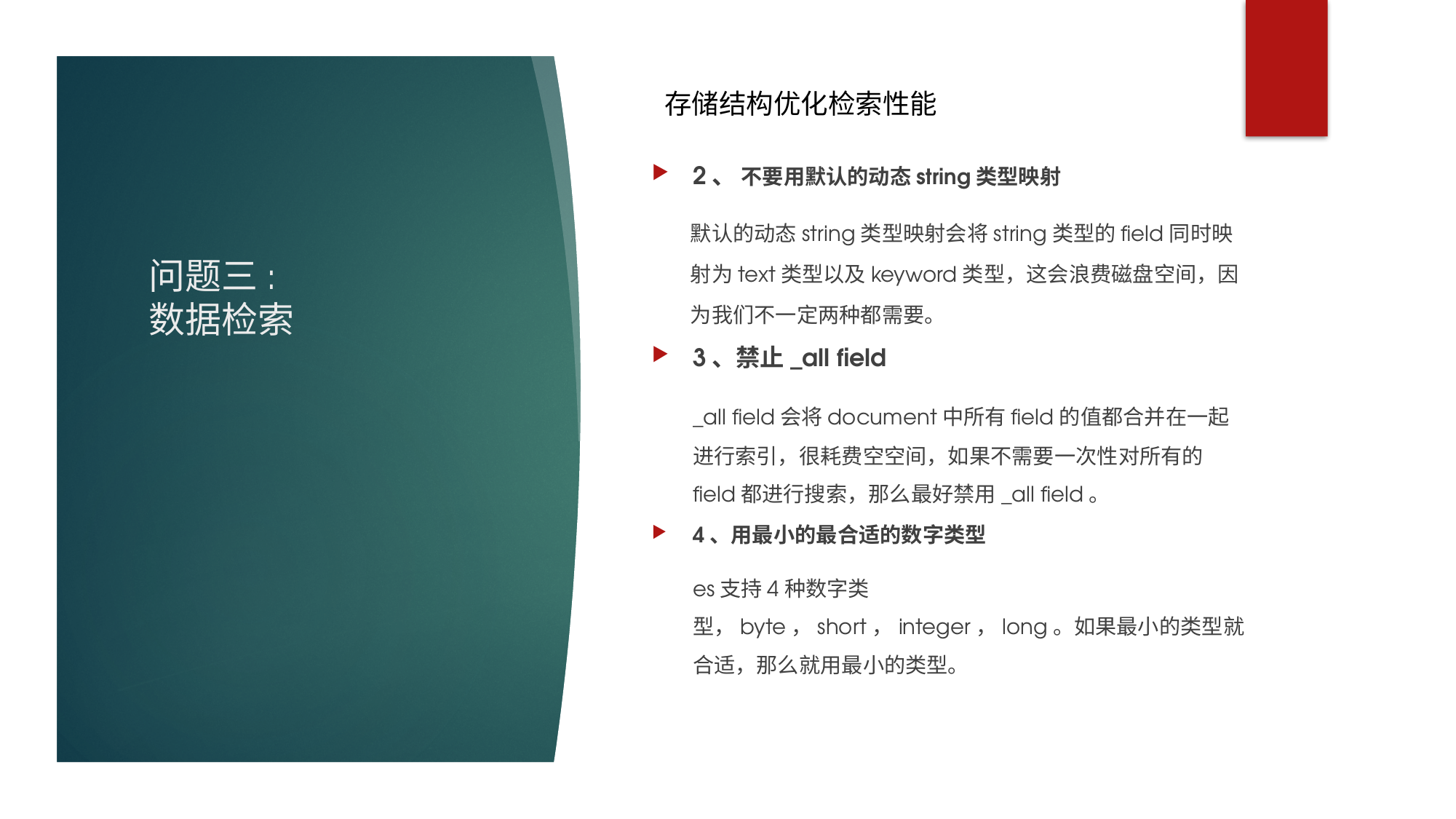

存储结构优化检索性能
2、 不要用默认的动态string类型映射
	默认的动态string类型映射会将string类型的field同时映射为text类型以及keyword类型，这会浪费磁盘空间，因为我们不一定两种都需要。
3、禁止_all field
	_all field会将document中所有field的值都合并在一起进行索引，很耗费空空间，如果不需要一次性对所有的field都进行搜索，那么最好禁用_all field。
4、用最小的最合适的数字类型
	es支持4种数字类型，byte，short，integer，long。如果最小的类型就合适，那么就用最小的类型。

# 问题三: 数据检索